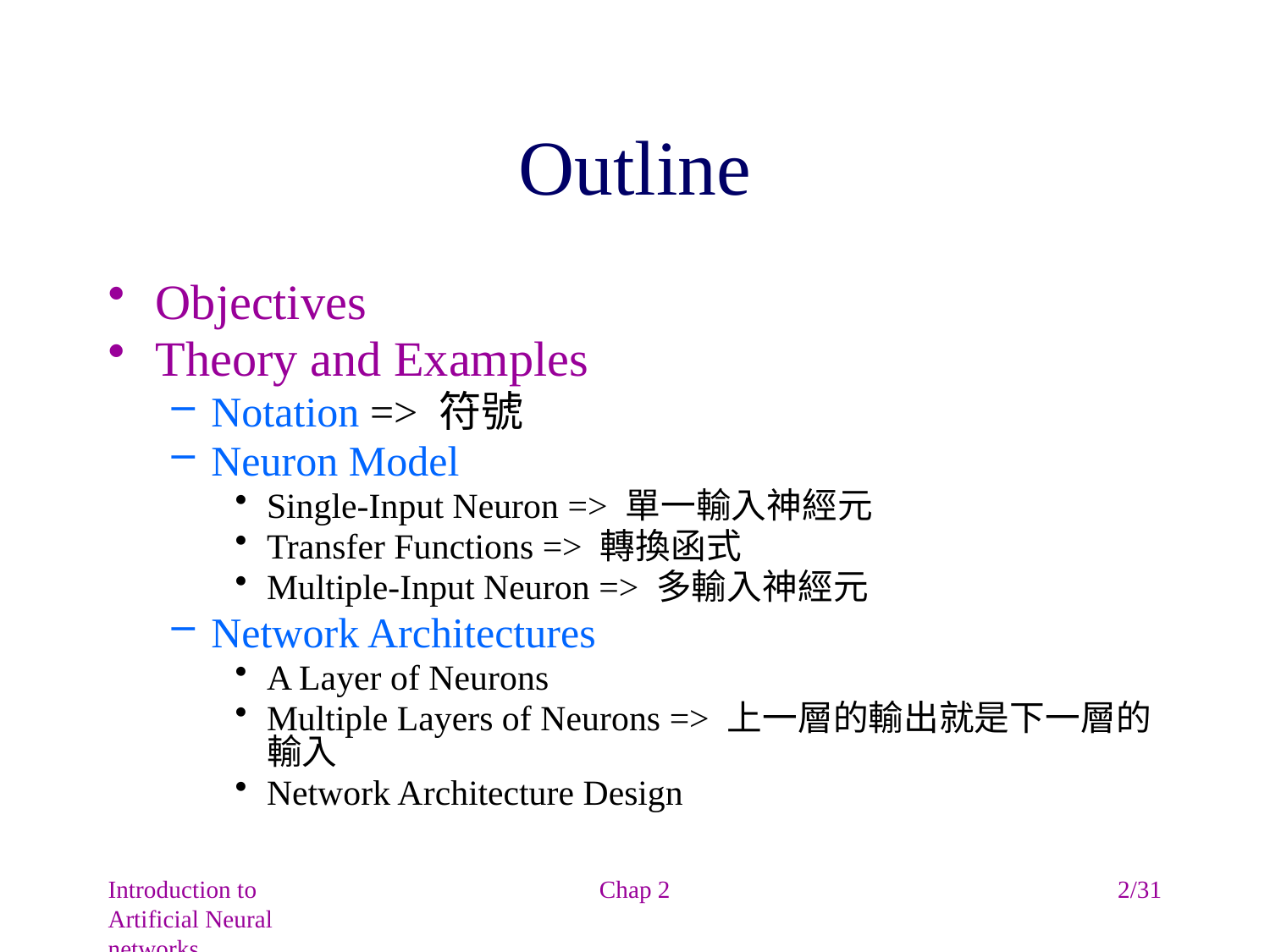

# Outline
Objectives
Theory and Examples
Notation => 符號
Neuron Model
Single-Input Neuron => 單一輸入神經元
Transfer Functions => 轉換函式
Multiple-Input Neuron => 多輸入神經元
Network Architectures
A Layer of Neurons
Multiple Layers of Neurons => 上一層的輸出就是下一層的輸入
Network Architecture Design
Introduction to Artificial Neural networks
Chap 2
2/31